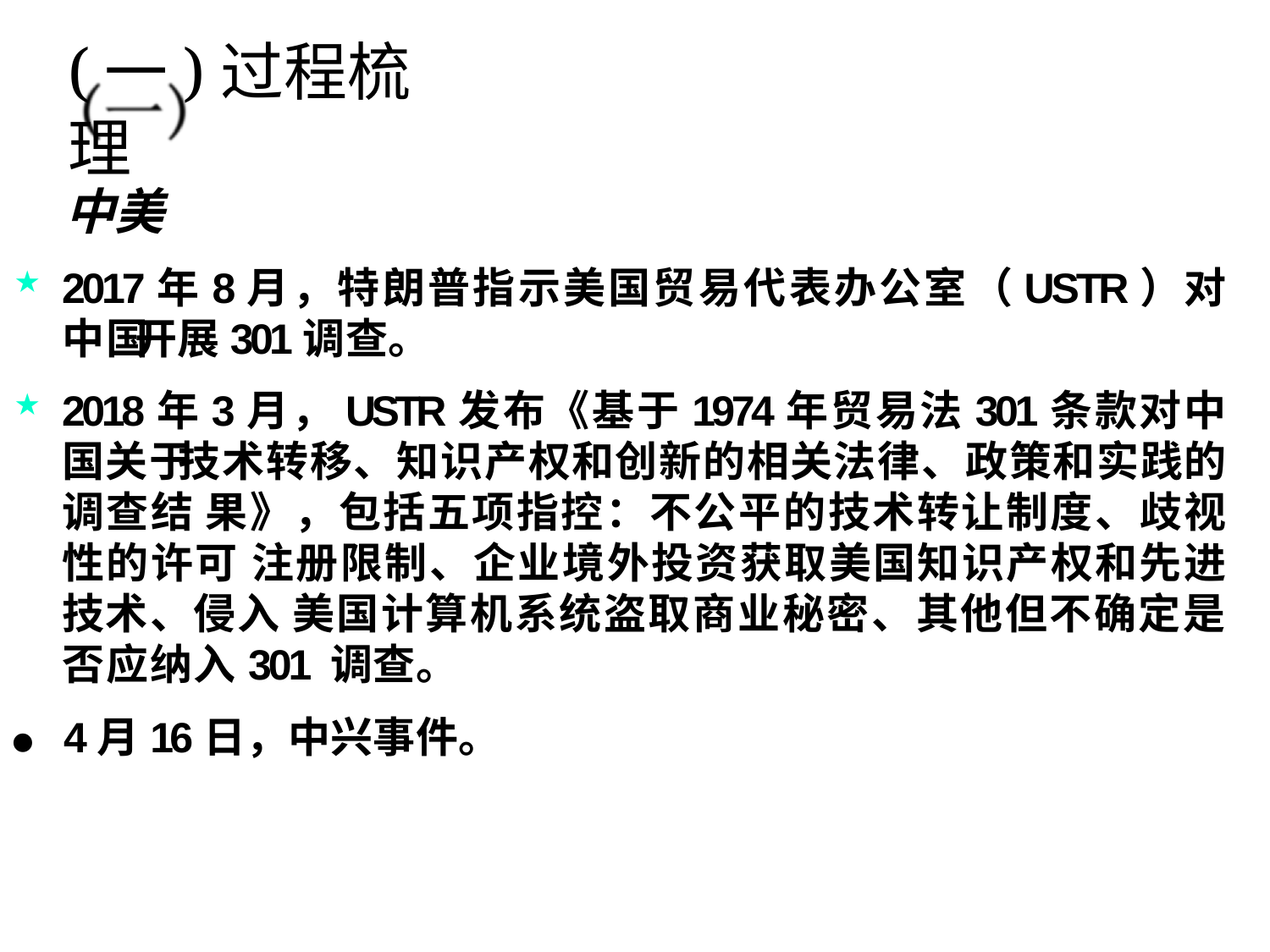

# (一)过程梳理
中美
2017年8月，特朗普指示美国贸易代表办公室（USTR）对中国 开展301调查。
2018年3月，USTR发布《基于1974年贸易法301条款对中国关于 技术转移、知识产权和创新的相关法律、政策和实践的调查结 果》，包括五项指控：不公平的技术转让制度、歧视性的许可 注册限制、企业境外投资获取美国知识产权和先进技术、侵入 美国计算机系统盗取商业秘密、其他但不确定是否应纳入301 调查。
⚫	4月16日，中兴事件。